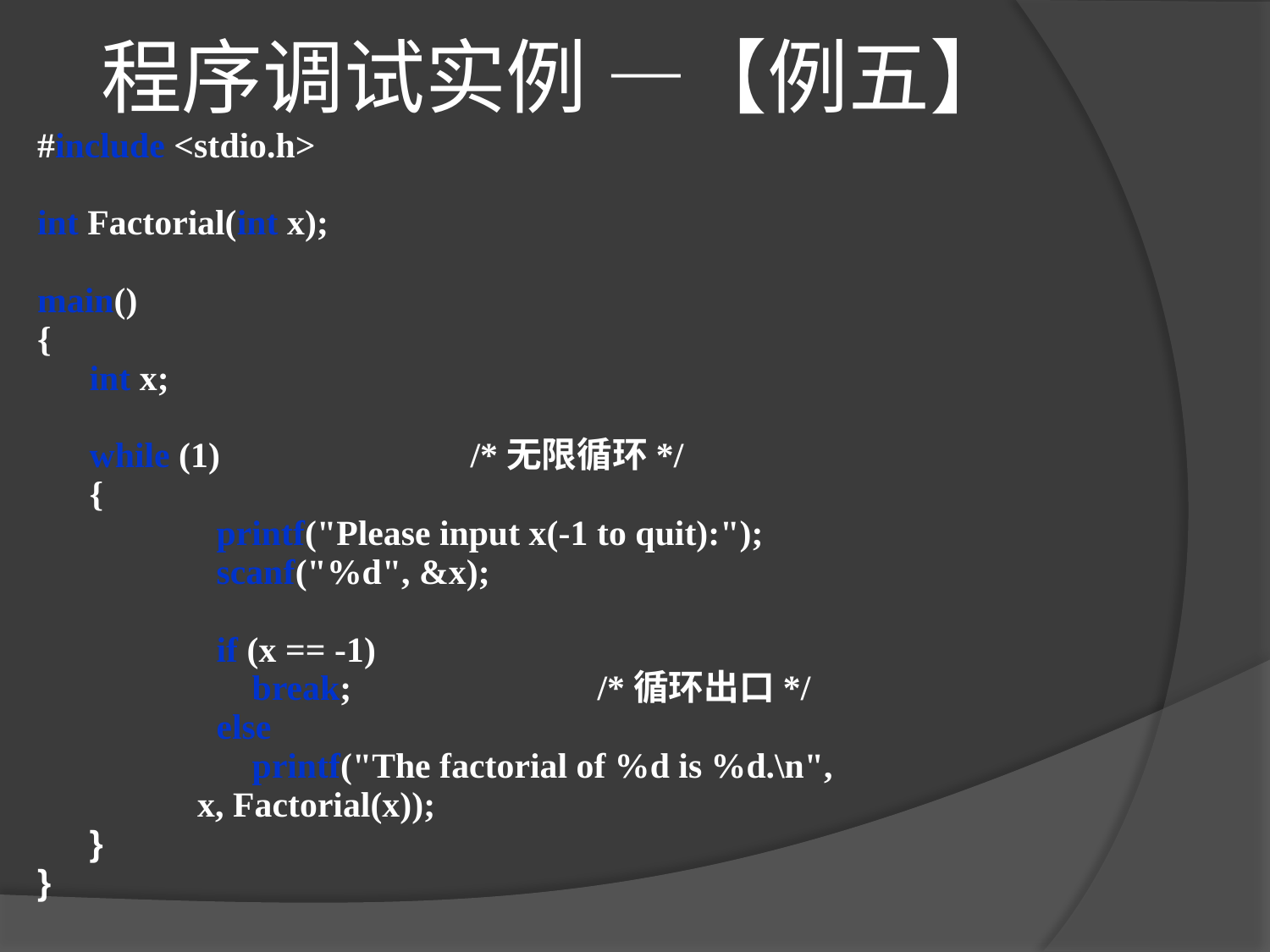

# 程序调试实例 —【例五】
#include <stdio.h>

int Factorial(int x);

main()
{
	int x;

	while (1)		/*无限循环*/
	{
		printf("Please input x(-1 to quit):");
		scanf("%d", &x);

		if (x == -1)
		    break;		/*循环出口*/
		else
		    printf("The factorial of %d is %d.\n",
                  x, Factorial(x));
	}
}